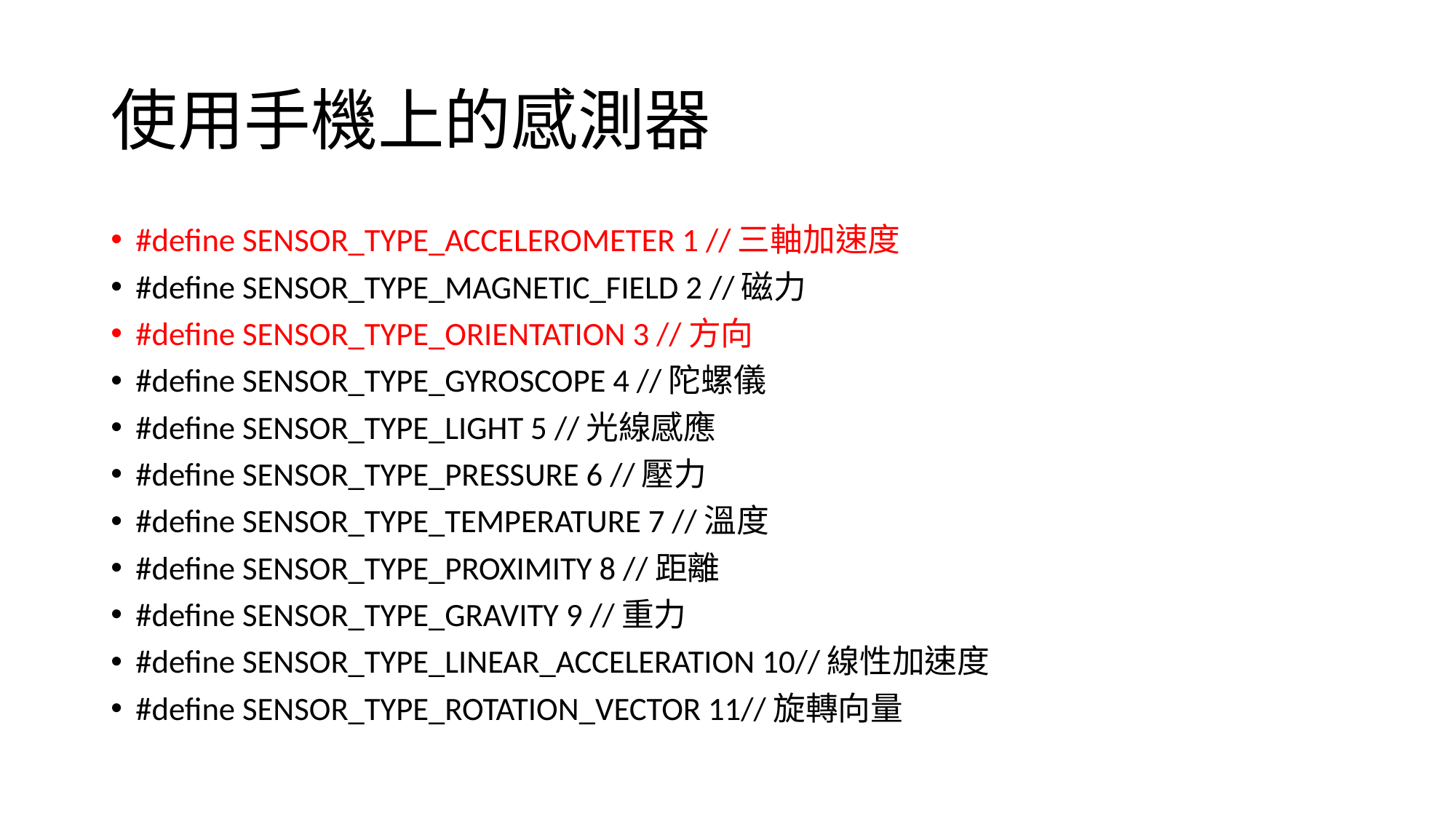

# 使用手機上的感測器
#define SENSOR_TYPE_ACCELEROMETER 1 //三軸加速度
#define SENSOR_TYPE_MAGNETIC_FIELD 2 //磁力
#define SENSOR_TYPE_ORIENTATION 3 //方向
#define SENSOR_TYPE_GYROSCOPE 4 //陀螺儀
#define SENSOR_TYPE_LIGHT 5 //光線感應
#define SENSOR_TYPE_PRESSURE 6 //壓力
#define SENSOR_TYPE_TEMPERATURE 7 //溫度
#define SENSOR_TYPE_PROXIMITY 8 //距離
#define SENSOR_TYPE_GRAVITY 9 //重力
#define SENSOR_TYPE_LINEAR_ACCELERATION 10//線性加速度
#define SENSOR_TYPE_ROTATION_VECTOR 11//旋轉向量